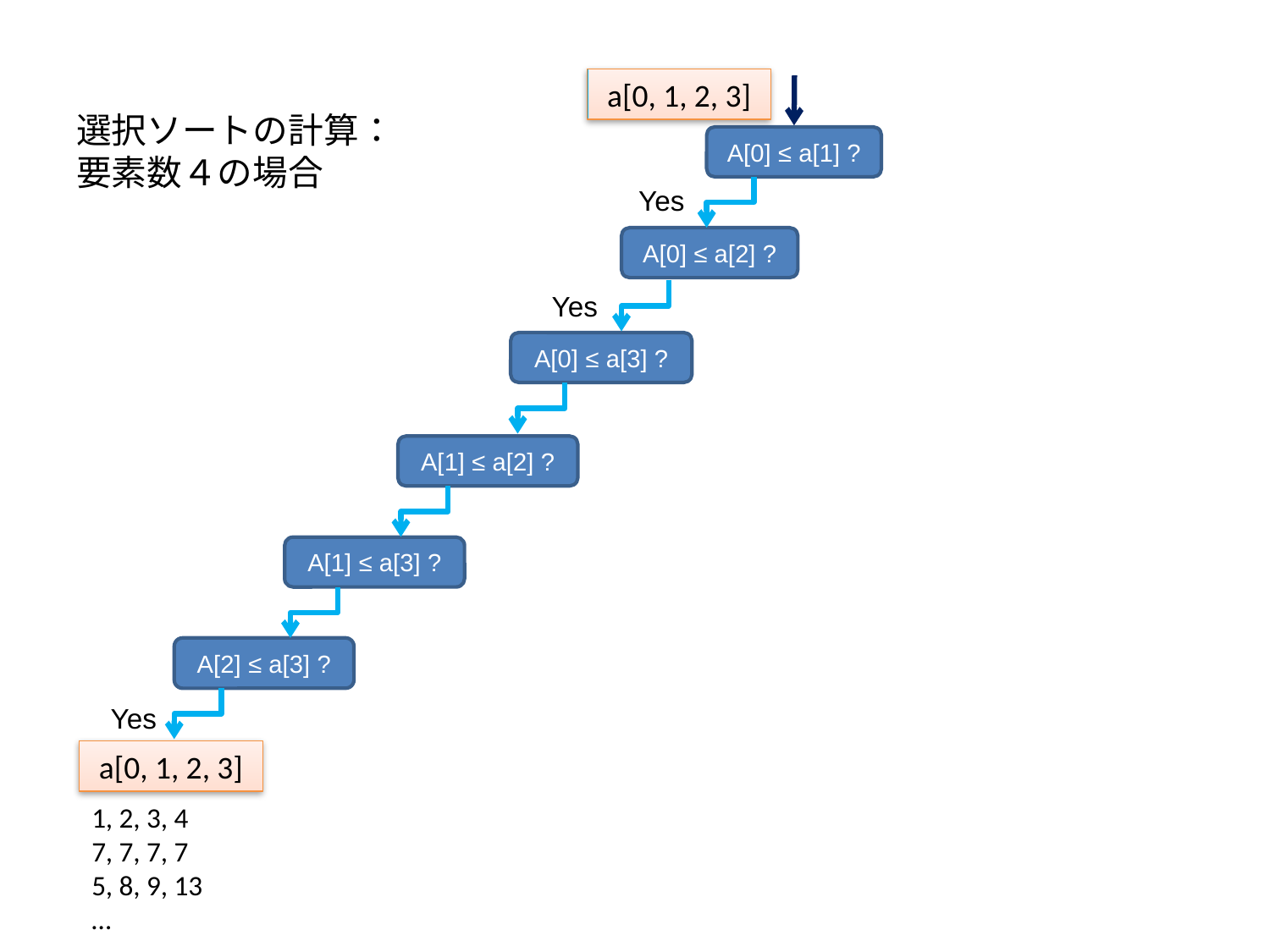

# 選択ソートの計算： 要素数４の場合
a[0, 1, 2, 3]
A[0] ≤ a[1] ?
Yes
A[0] ≤ a[2] ?
Yes
A[0] ≤ a[3] ?
A[1] ≤ a[2] ?
A[1] ≤ a[3] ?
A[2] ≤ a[3] ?
Yes
a[0, 1, 2, 3]
1, 2, 3, 4
7, 7, 7, 7
5, 8, 9, 13
…